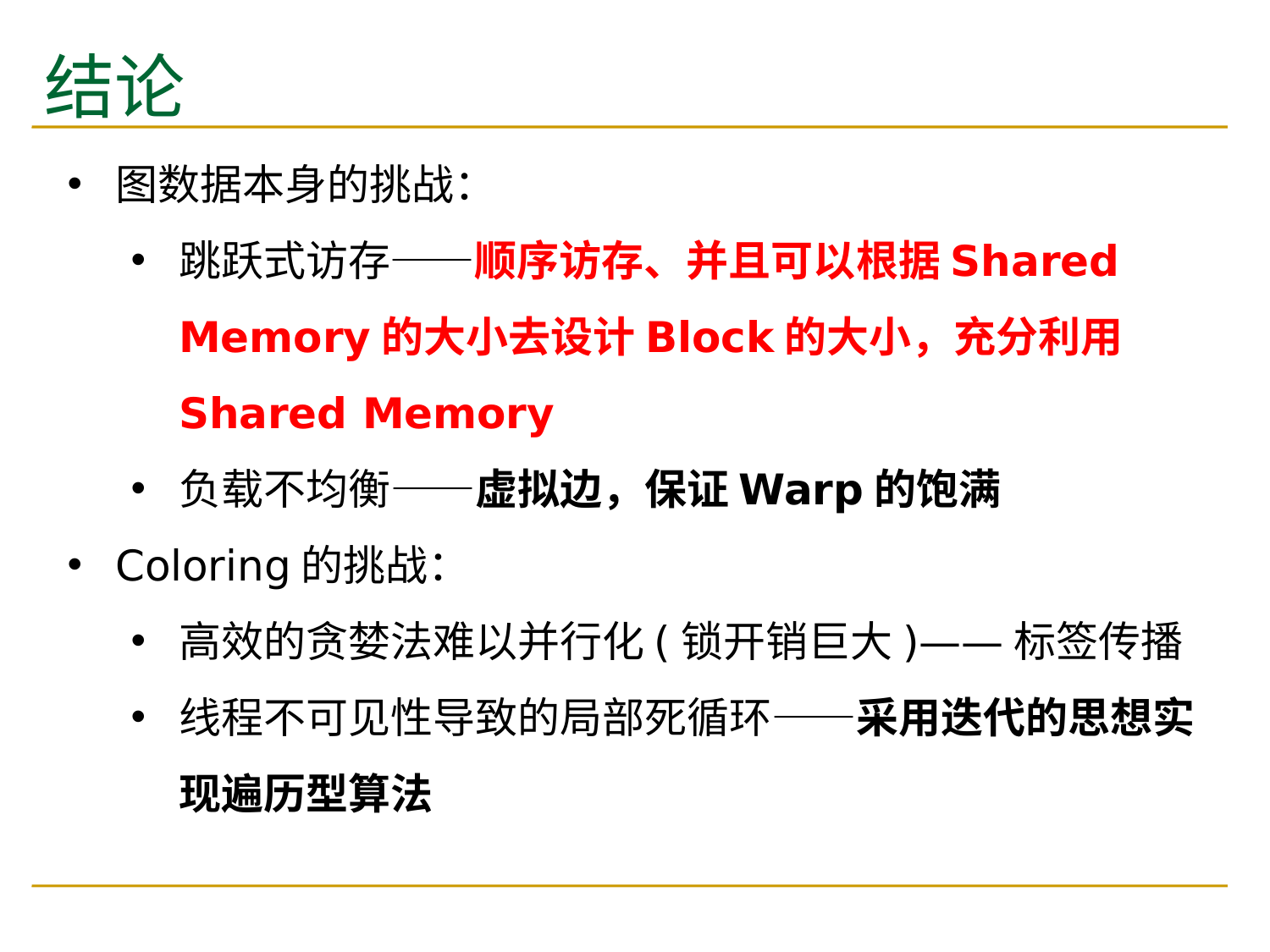

# 结论
图数据本身的挑战：
跳跃式访存——顺序访存、并且可以根据Shared Memory的大小去设计Block的大小，充分利用Shared Memory
负载不均衡——虚拟边，保证Warp的饱满
Coloring的挑战：
高效的贪婪法难以并行化(锁开销巨大)——标签传播
线程不可见性导致的局部死循环——采用迭代的思想实现遍历型算法